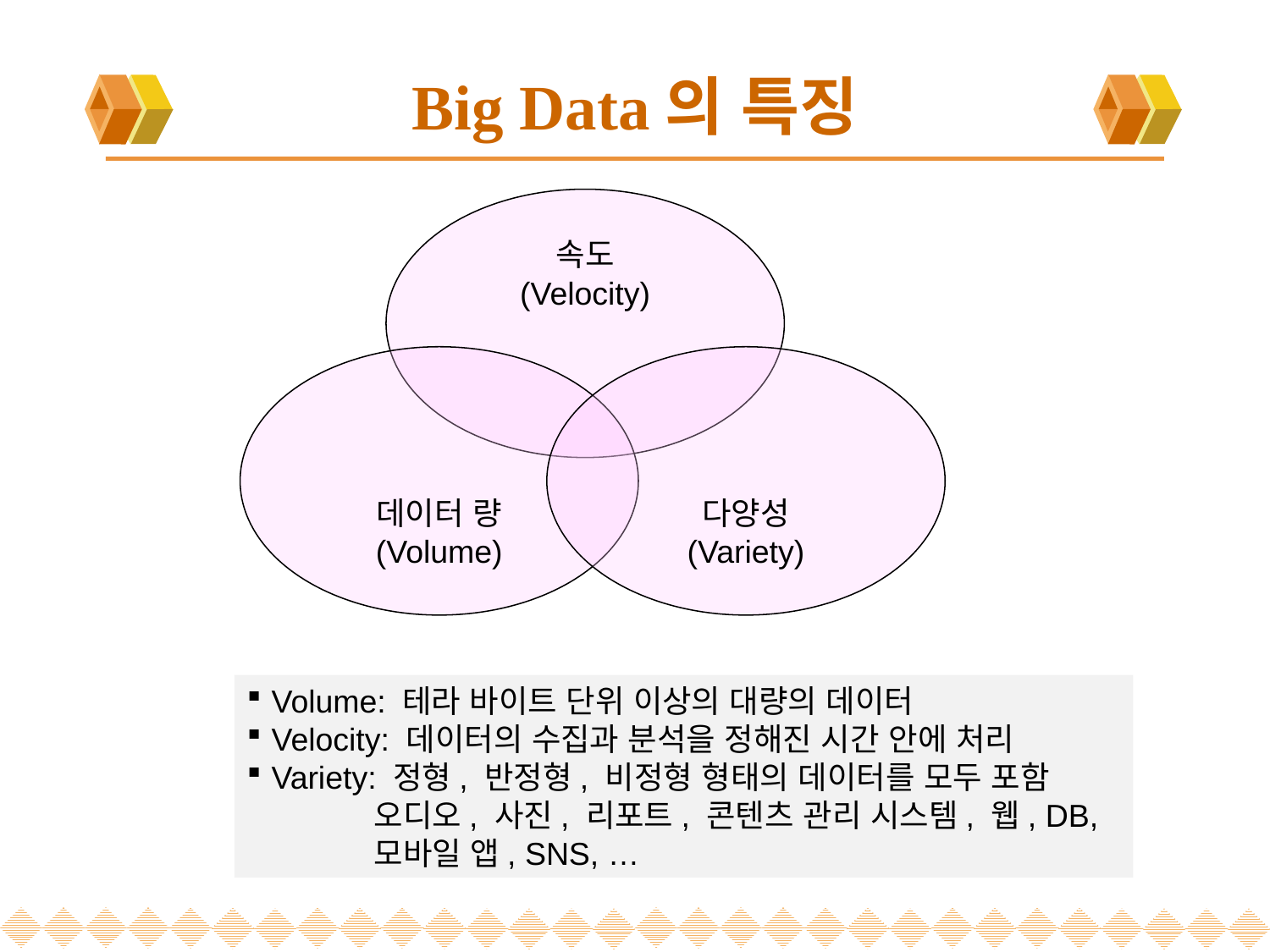

# Big Data의 특징
속도
(Velocity)
다양성
(Variety)
데이터 량
(Volume)
Volume: 테라 바이트 단위 이상의 대량의 데이터
Velocity: 데이터의 수집과 분석을 정해진 시간 안에 처리
Variety: 정형, 반정형, 비정형 형태의 데이터를 모두 포함
	오디오, 사진, 리포트, 콘텐츠 관리 시스템, 웹, DB,
	모바일 앱, SNS, …